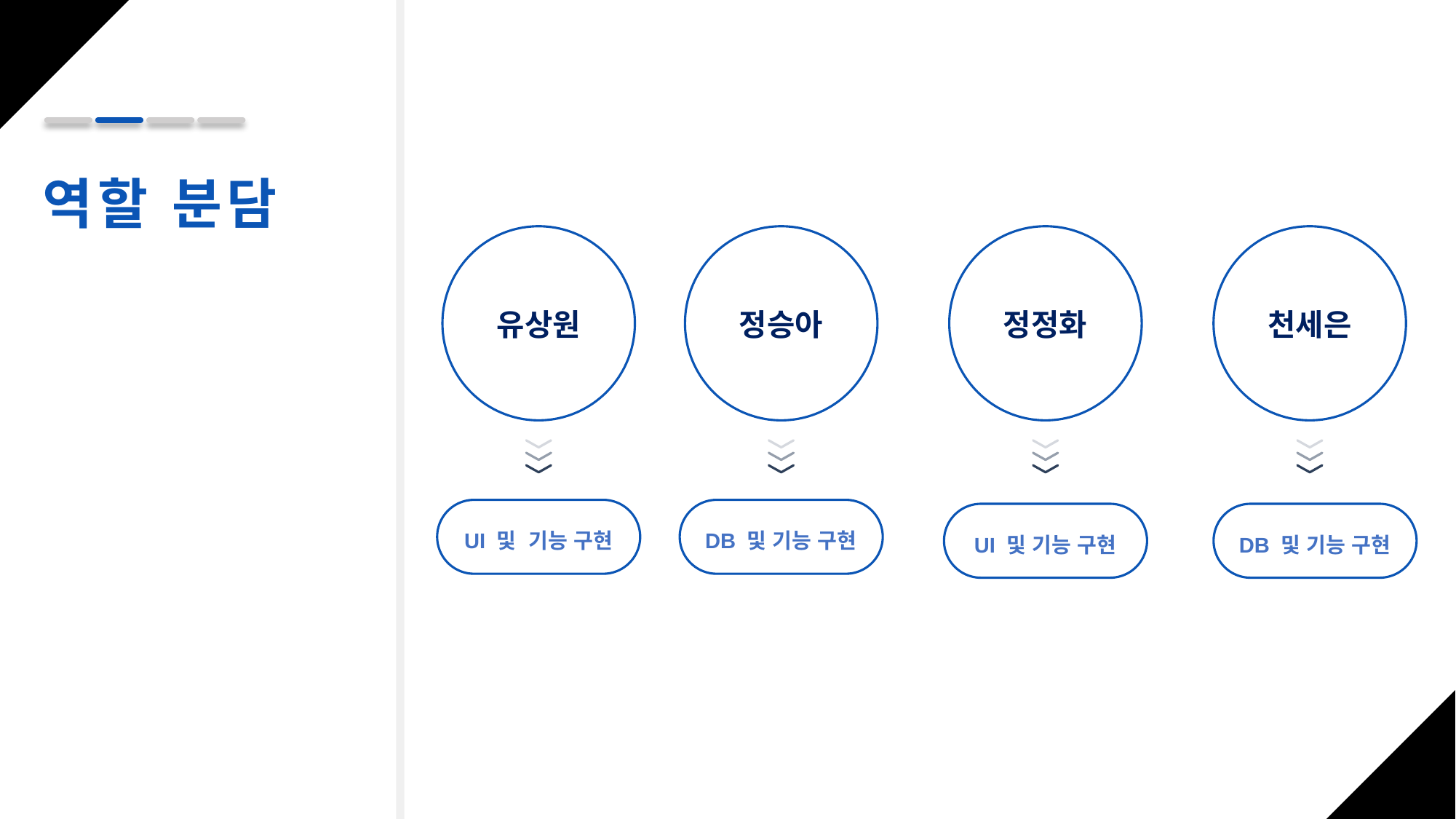

역할 분담

유상원
정승아
정정화
천세은

UI 및  기능 구현
DB 및 기능 구현
UI 및 기능 구현
DB 및 기능 구현